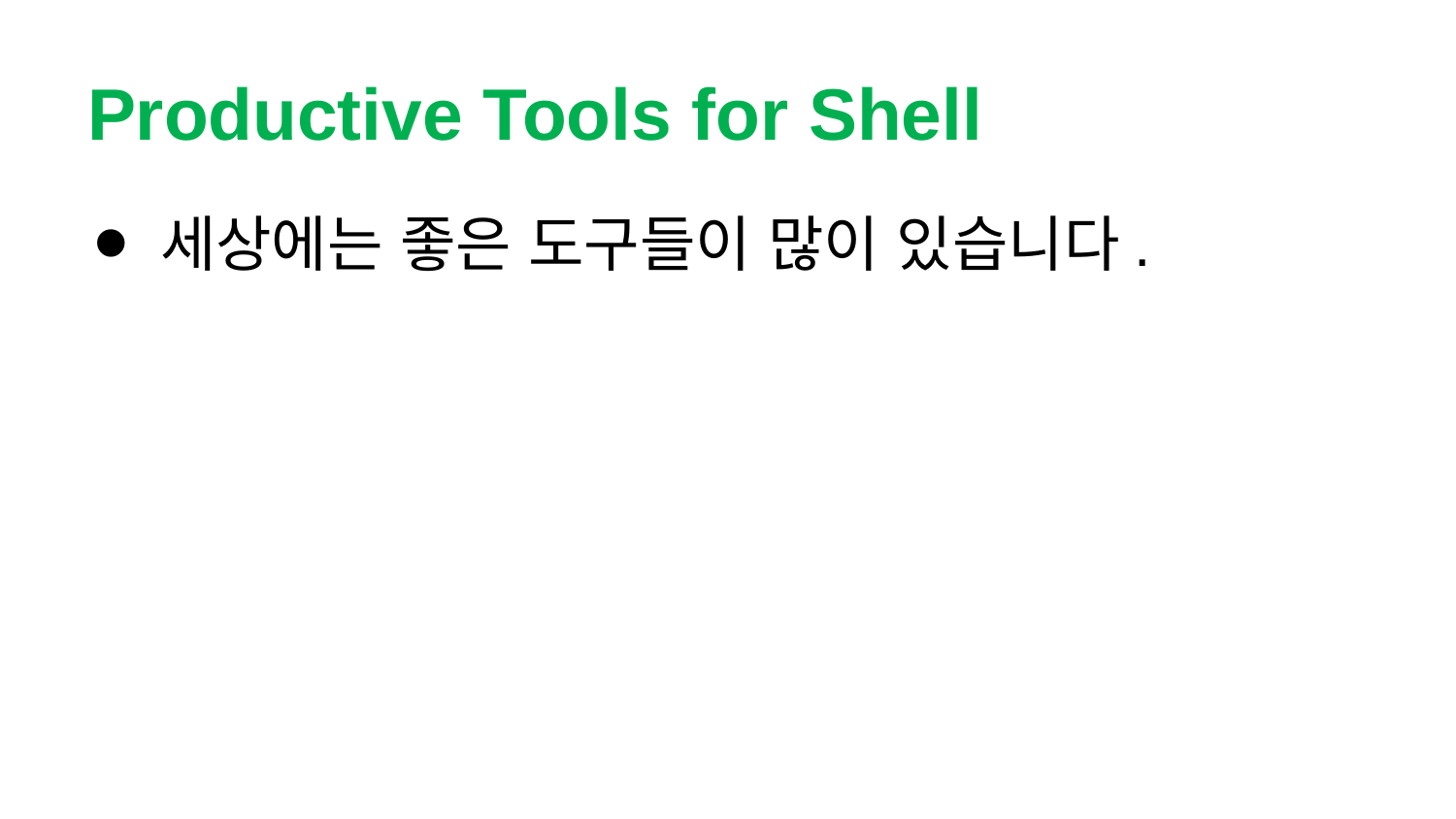

# Productive Tools for Shell
세상에는 좋은 도구들이 많이 있습니다.